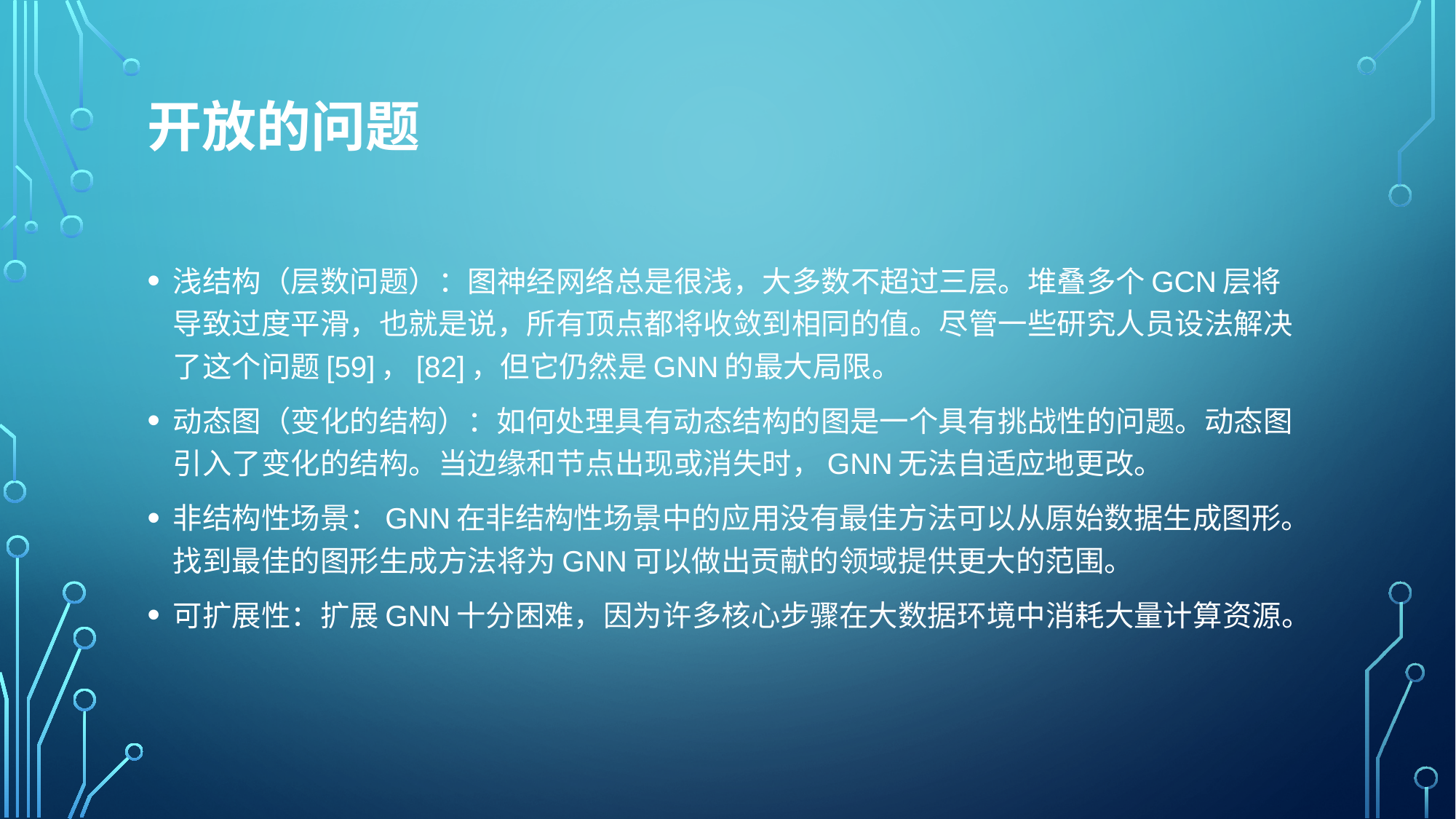

# 开放的问题
浅结构（层数问题）：图神经网络总是很浅，大多数不超过三层。堆叠多个GCN层将导致过度平滑，也就是说，所有顶点都将收敛到相同的值。尽管一些研究人员设法解决了这个问题[59]，[82]，但它仍然是GNN的最大局限。
动态图（变化的结构）：如何处理具有动态结构的图是一个具有挑战性的问题。动态图引入了变化的结构。当边缘和节点出现或消失时，GNN无法自适应地更改。
非结构性场景：GNN在非结构性场景中的应用没有最佳方法可以从原始数据生成图形。找到最佳的图形生成方法将为GNN可以做出贡献的领域提供更大的范围。
可扩展性：扩展GNN十分困难，因为许多核心步骤在大数据环境中消耗大量计算资源。